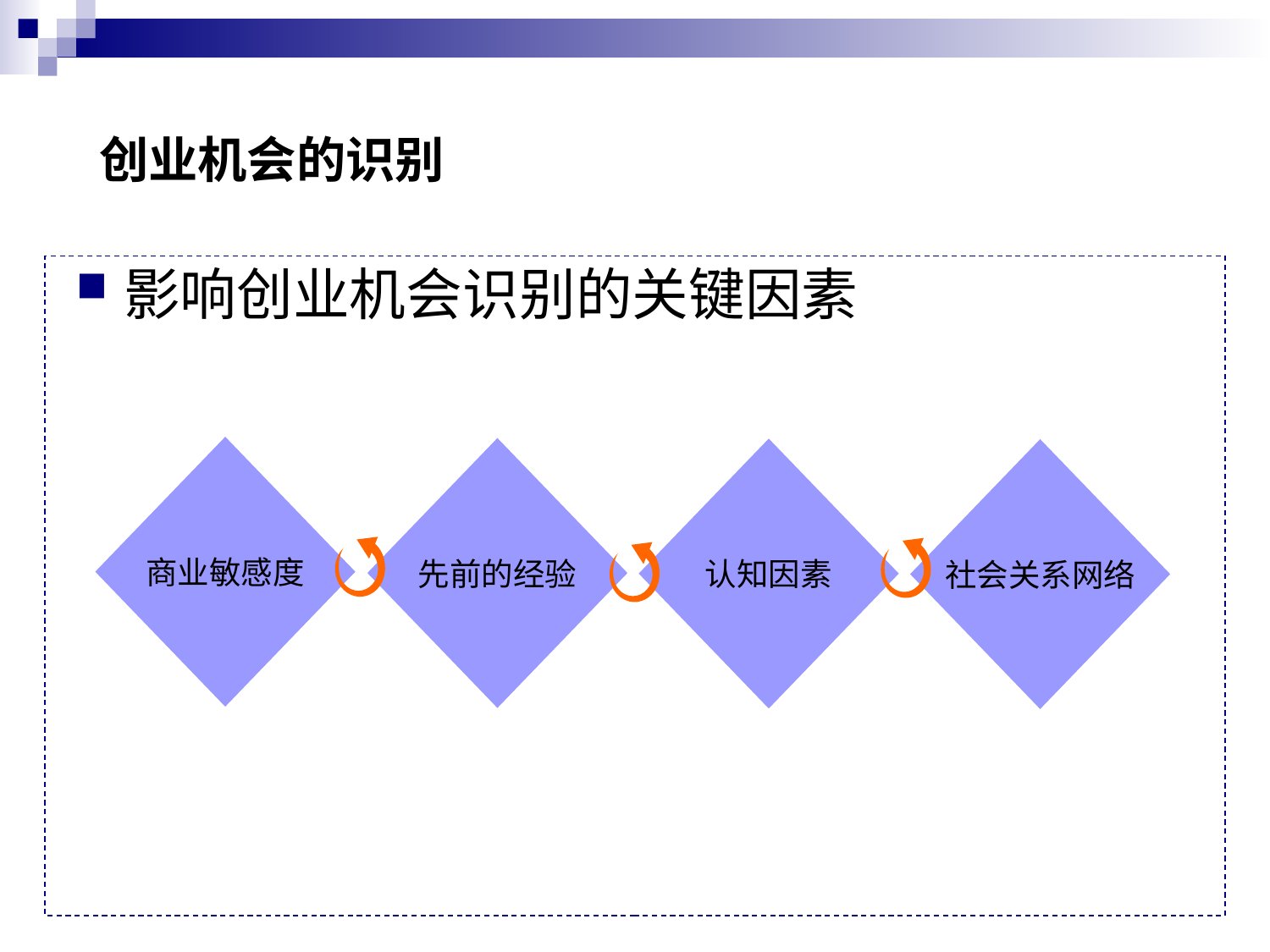

# 创业机会的识别

影响创业机会识别的关键因素
商业敏感度
先前的经验
认知因素
社会关系网络